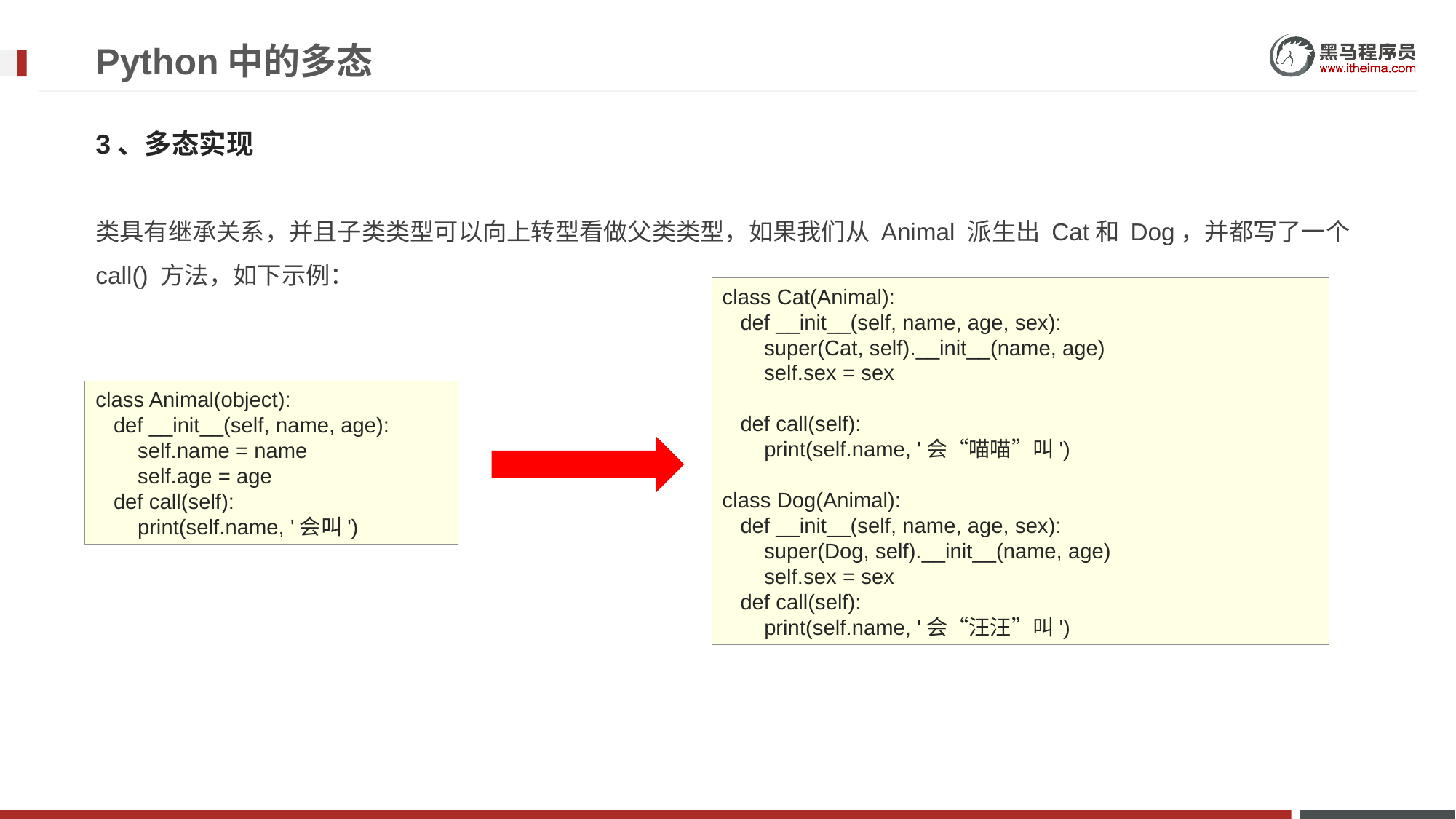

# Python中的多态
3、多态实现
类具有继承关系，并且子类类型可以向上转型看做父类类型，如果我们从 Animal 派生出 Cat和 Dog，并都写了一个 call() 方法，如下示例：
class Cat(Animal):
   def __init__(self, name, age, sex):
       super(Cat, self).__init__(name, age)
       self.sex = sex

   def call(self):
       print(self.name, '会“喵喵”叫')

class Dog(Animal):
   def __init__(self, name, age, sex):
       super(Dog, self).__init__(name, age)
       self.sex = sex
   def call(self):
       print(self.name, '会“汪汪”叫')
class Animal(object):
   def __init__(self, name, age):
       self.name = name
       self.age = age
   def call(self):
       print(self.name, '会叫')